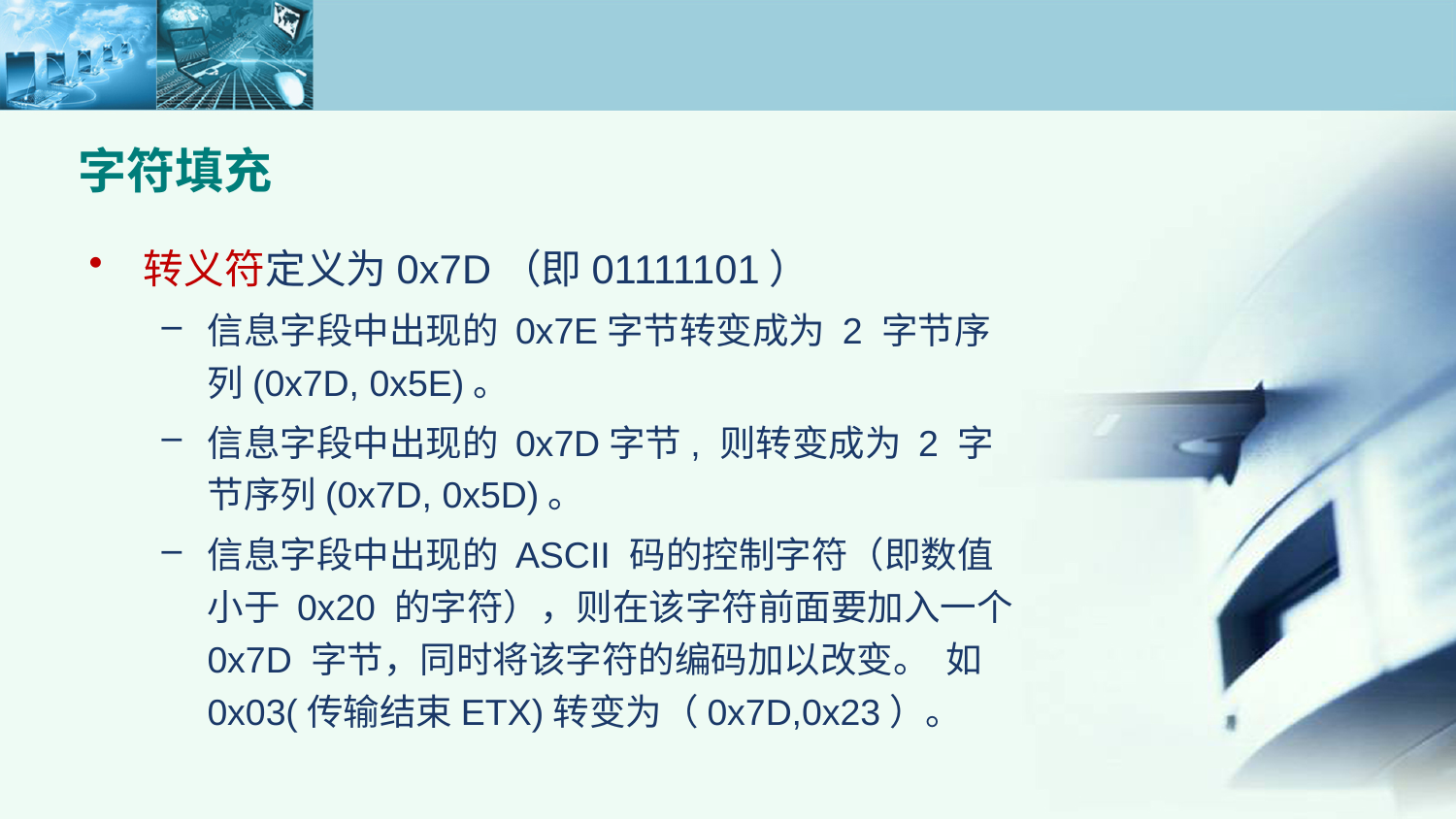

字符填充
转义符定义为0x7D（即01111101）
信息字段中出现的 0x7E字节转变成为 2 字节序列(0x7D, 0x5E)。
信息字段中出现的 0x7D字节, 则转变成为 2 字节序列(0x7D, 0x5D)。
信息字段中出现的 ASCII 码的控制字符（即数值小于 0x20 的字符），则在该字符前面要加入一个 0x7D 字节，同时将该字符的编码加以改变。  如0x03(传输结束ETX)转变为（0x7D,0x23）。